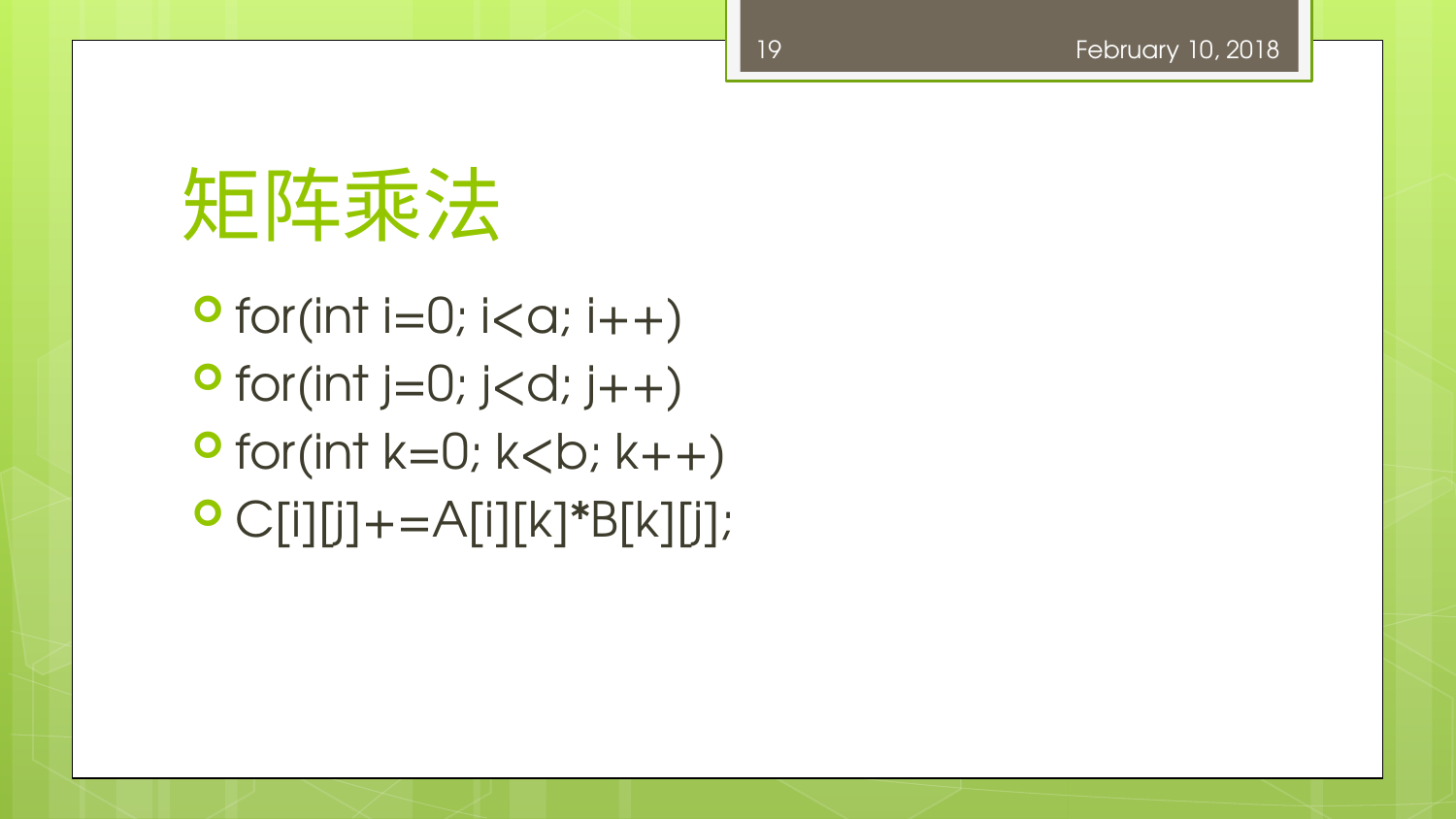

19
February 10, 2018
# 矩阵乘法
for(int i=0; i<a; i++)
for(int j=0; j<d; j++)
for(int k=0; k<b; k++)
C[i][j]+=A[i][k]*B[k][j];